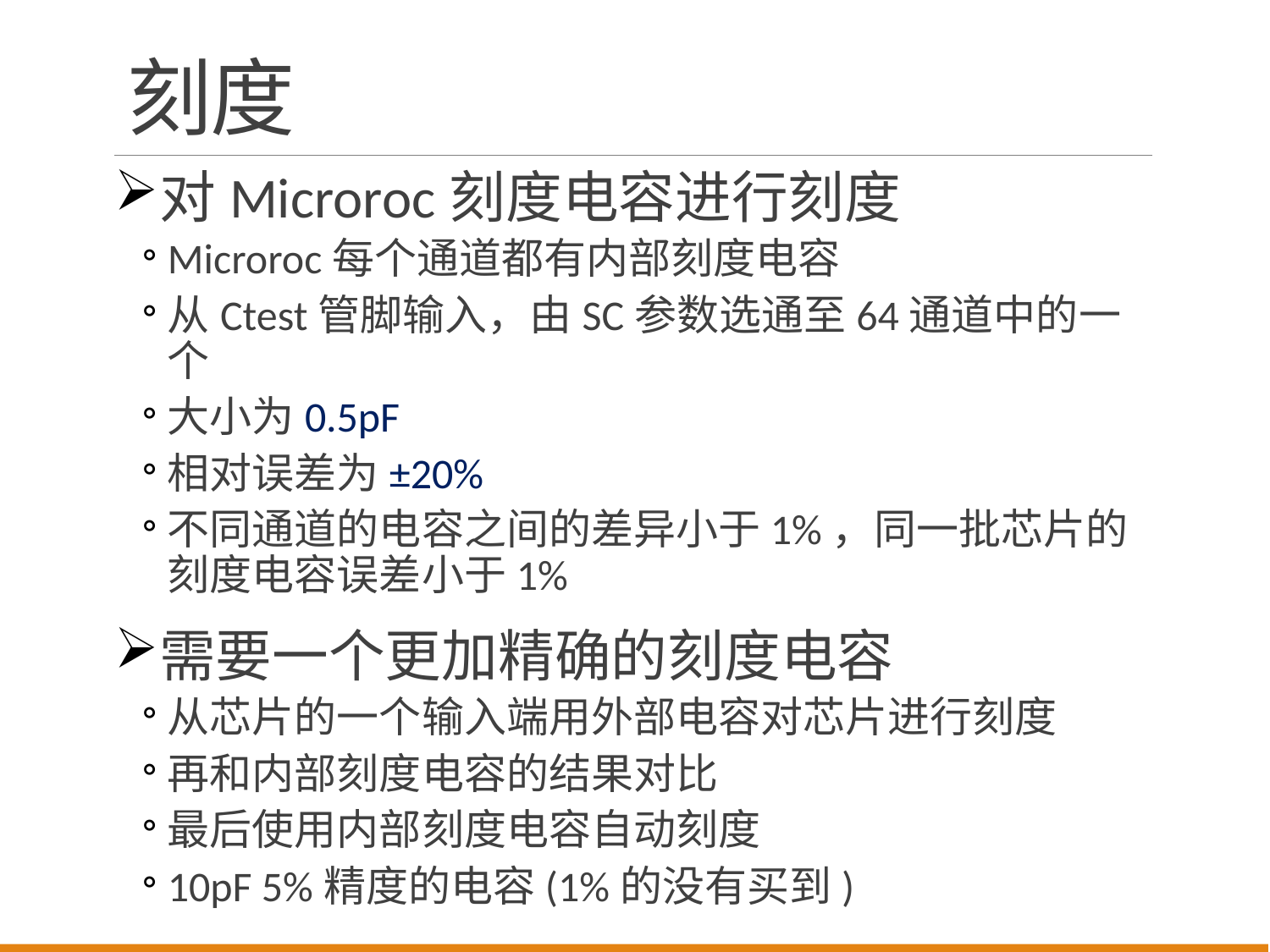

# 刻度
对Microroc刻度电容进行刻度
Microroc每个通道都有内部刻度电容
从Ctest管脚输入，由SC参数选通至64通道中的一个
大小为0.5pF
相对误差为±20%
不同通道的电容之间的差异小于1%，同一批芯片的刻度电容误差小于1%
需要一个更加精确的刻度电容
从芯片的一个输入端用外部电容对芯片进行刻度
再和内部刻度电容的结果对比
最后使用内部刻度电容自动刻度
10pF 5%精度的电容(1%的没有买到)